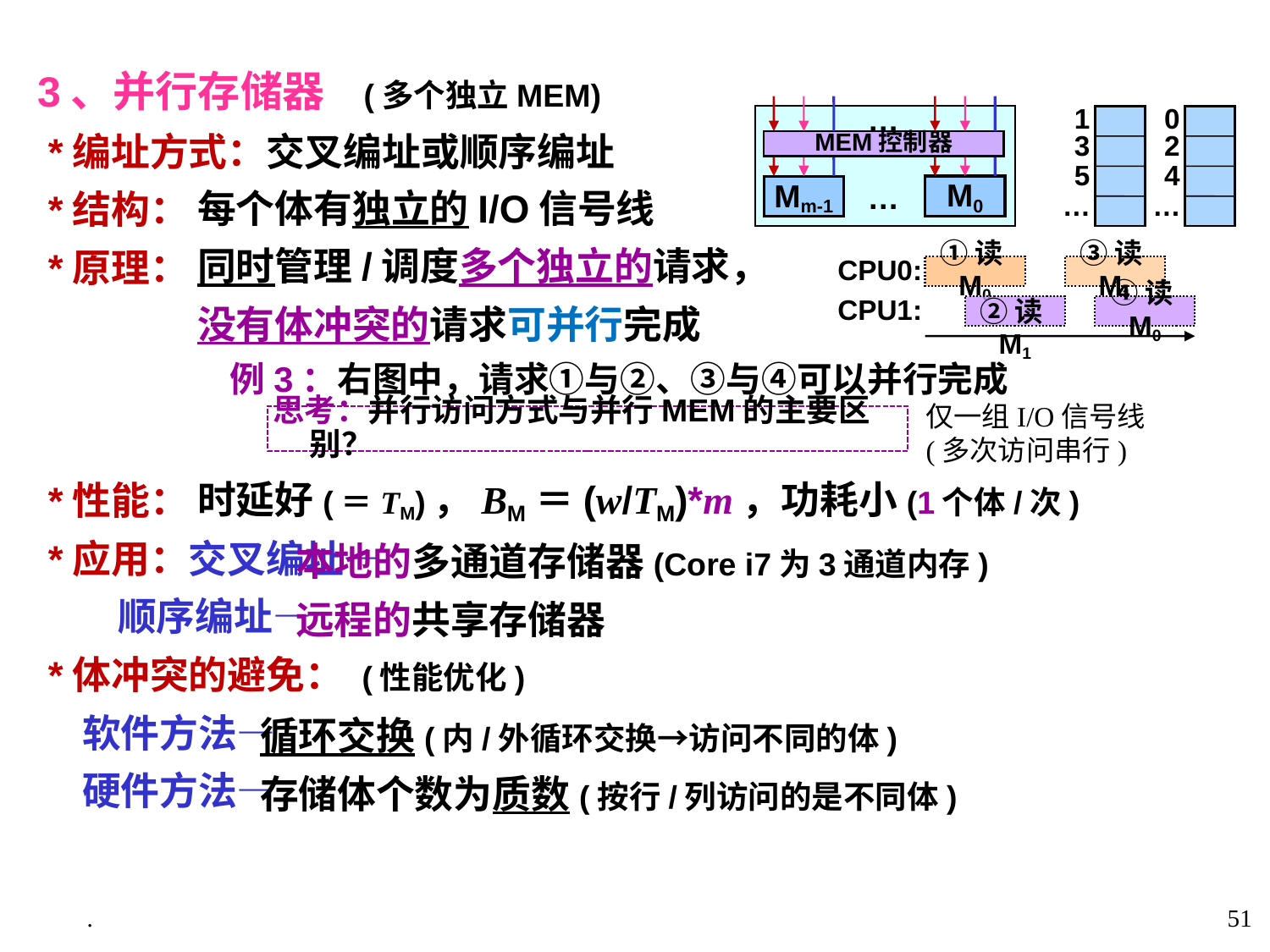

3、并行存储器   (多个独立MEM)
 *编址方式：交叉编址或顺序编址
 *结构：
 *原理：

 *性能：
 *应用：交叉编址—
        顺序编址—
 *体冲突的避免： (性能优化)
    软件方法—
    硬件方法—

…
1
3
5
…

0
2
4
…

MEM控制器

M0
Mm-1
…

每个体有独立的I/O信号线
同时管理/调度多个独立的请求，
没有体冲突的请求可并行完成
   例3：右图中，请求①与②、③与④可以并行完成

时延好(＝TM)，BM＝(w/TM)*m，功耗小(1个体/次)
          本地的多通道存储器(Core i7为3通道内存)
          远程的共享存储器

      循环交换(内/外循环交换→访问不同的体)
      存储体个数为质数(按行/列访问的是不同体)
CPU0:
①读M0
③读M1
CPU1:
②读M1
④读M0

仅一组I/O信号线
(多次访问串行)
思考：并行访问方式与并行MEM的主要区别？
.
51